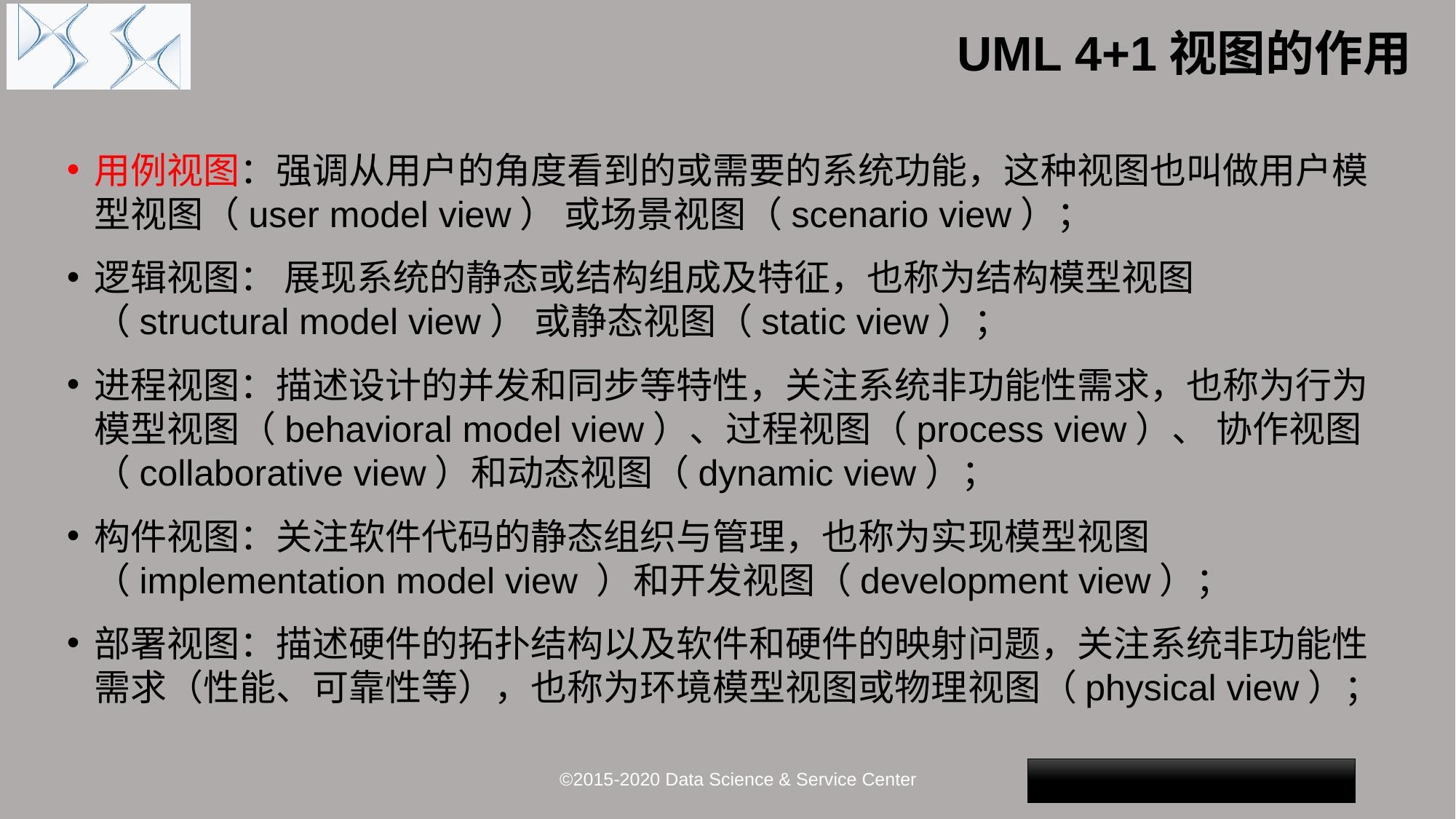

# UML 4+1视图的作用
用例视图：强调从用户的角度看到的或需要的系统功能，这种视图也叫做用户模型视图（user model view） 或场景视图（scenario view）；
逻辑视图： 展现系统的静态或结构组成及特征，也称为结构模型视图（structural model view） 或静态视图（static view）；
进程视图：描述设计的并发和同步等特性，关注系统非功能性需求，也称为行为模型视图（behavioral model view）、过程视图（process view）、 协作视图（collaborative view）和动态视图（dynamic view）；
构件视图：关注软件代码的静态组织与管理，也称为实现模型视图（implementation model view ）和开发视图（development view）；
部署视图：描述硬件的拓扑结构以及软件和硬件的映射问题，关注系统非功能性需求（性能、可靠性等），也称为环境模型视图或物理视图（physical view）；

©2015-2020 Data Science & Service Center
12